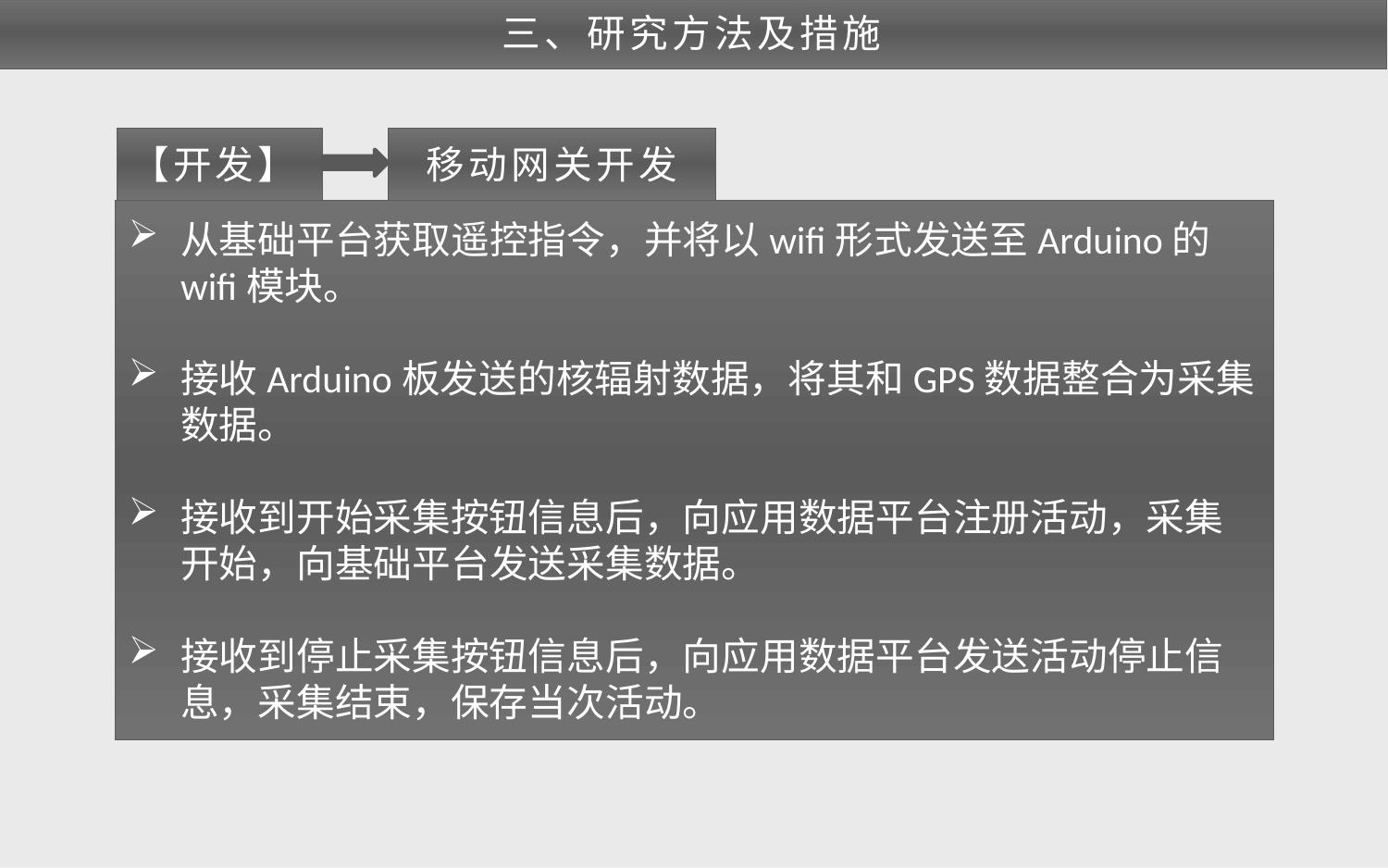

三、研究方法及措施
【开发】
移动网关开发

从基础平台获取遥控指令，并将以wifi形式发送至Arduino的wifi模块。

接收Arduino板发送的核辐射数据，将其和GPS数据整合为采集数据。

接收到开始采集按钮信息后，向应用数据平台注册活动，采集开始，向基础平台发送采集数据。

接收到停止采集按钮信息后，向应用数据平台发送活动停止信息，采集结束，保存当次活动。